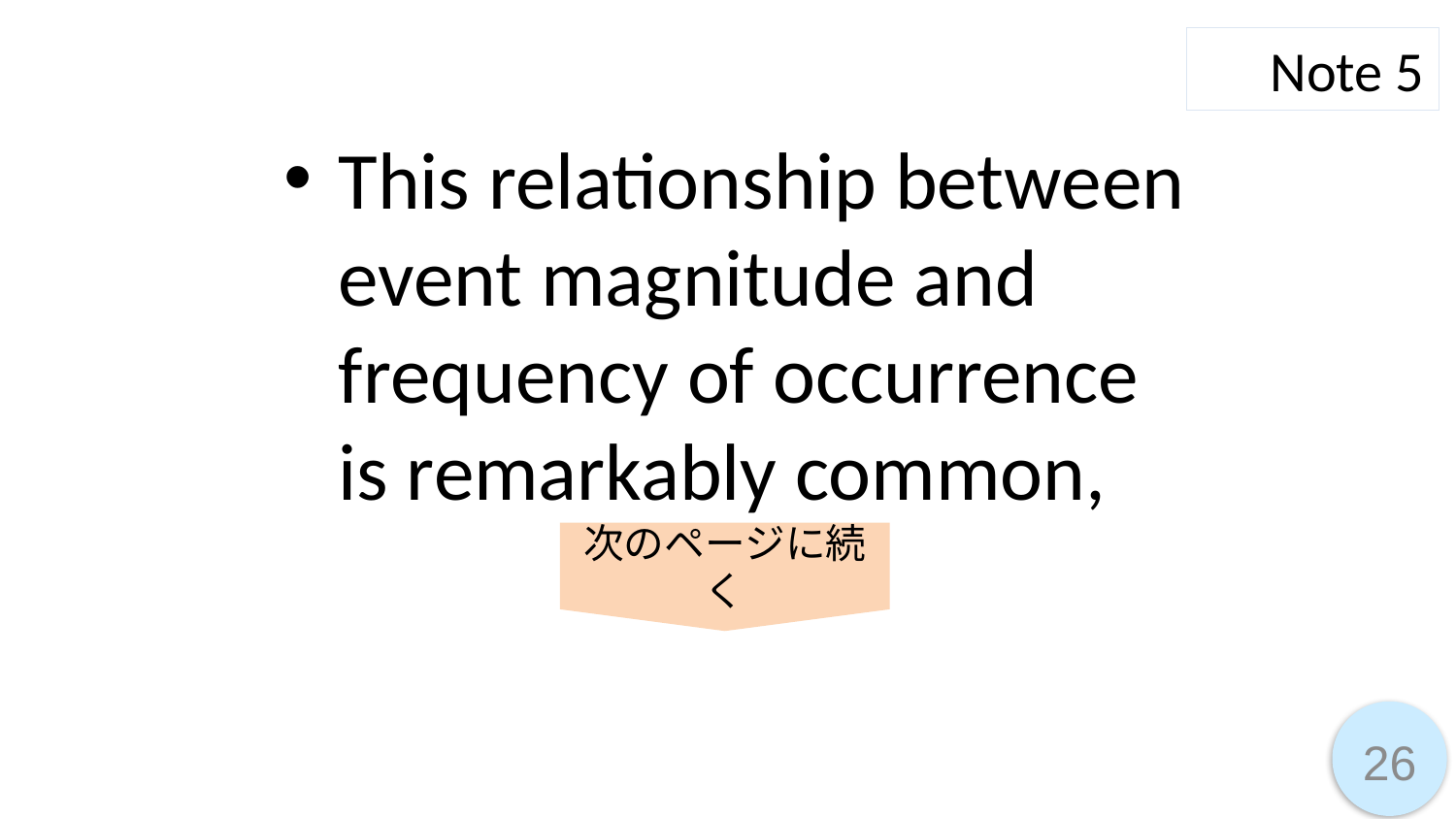

Note 5
This relationship between event magnitude and frequency of occurrence is remarkably common,
次のページに続く
26